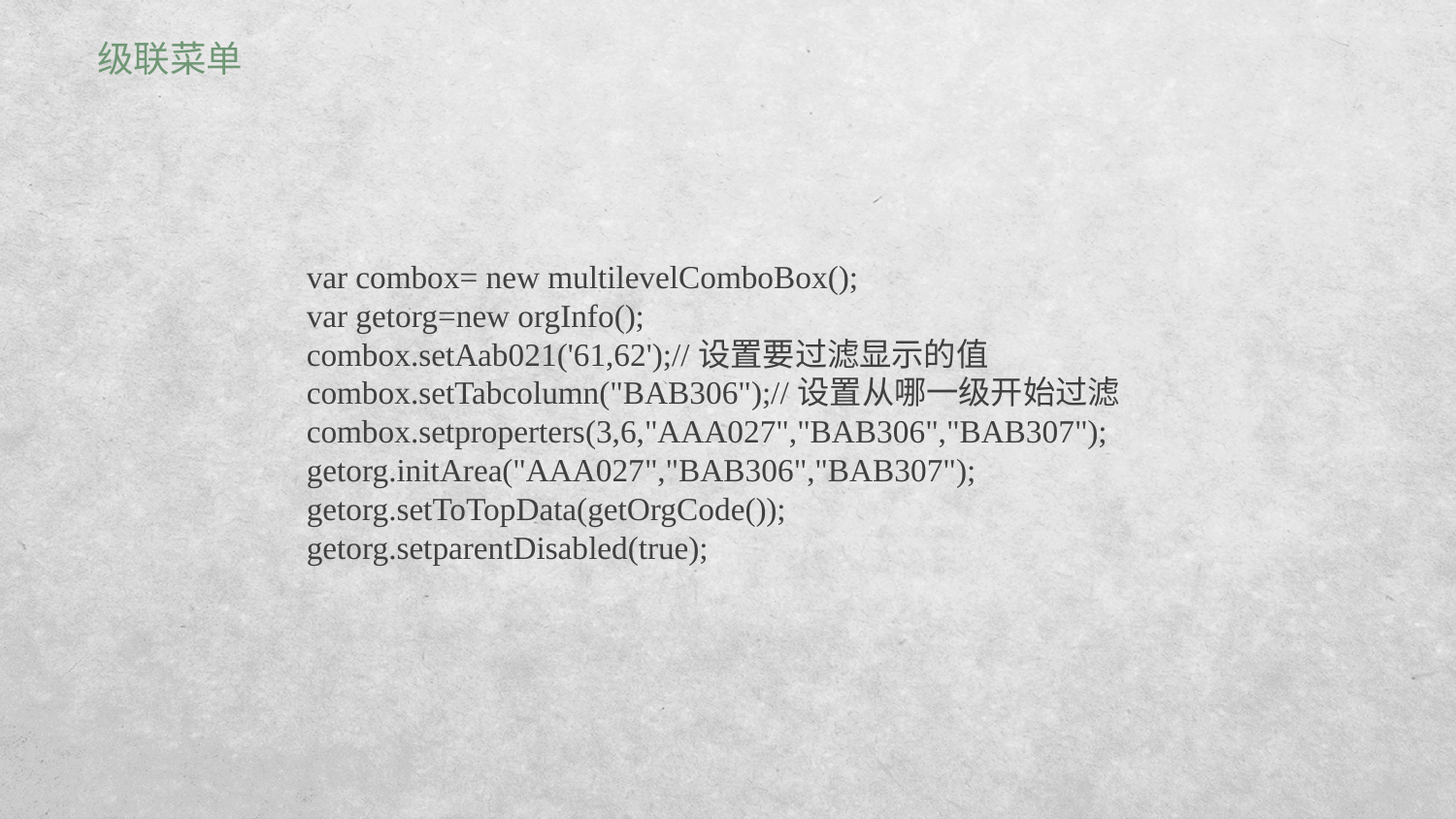

级联菜单
var combox= new multilevelComboBox();
var getorg=new orgInfo();
combox.setAab021('61,62');//设置要过滤显示的值
combox.setTabcolumn("BAB306");//设置从哪一级开始过滤
combox.setproperters(3,6,"AAA027","BAB306","BAB307");
getorg.initArea("AAA027","BAB306","BAB307");
getorg.setToTopData(getOrgCode());
getorg.setparentDisabled(true);